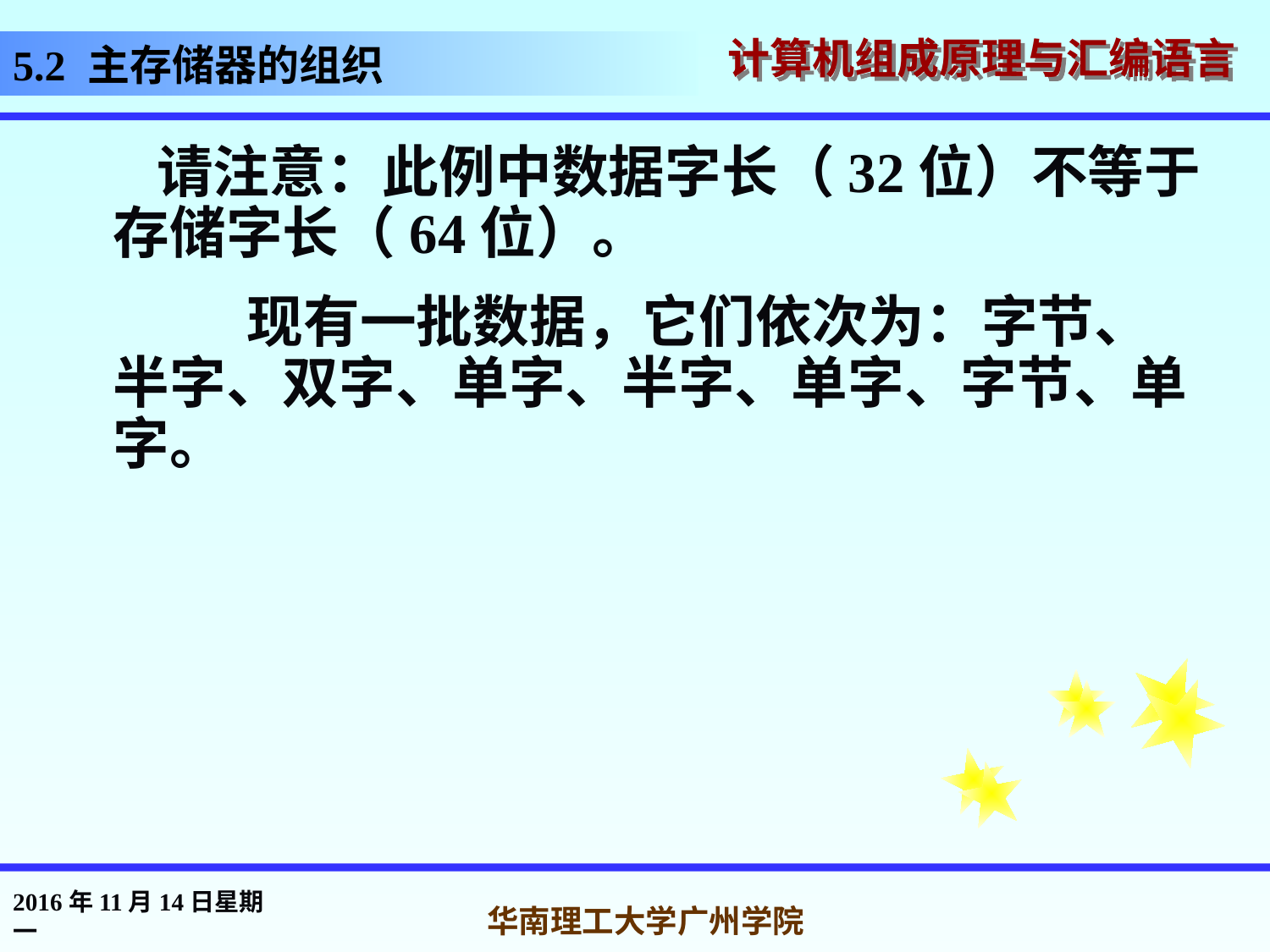

# 5.2 主存储器的组织
      请注意：此例中数据字长（32位）不等于存储字长（64位）。
             现有一批数据，它们依次为：字节、半字、双字、单字、半字、单字、字节、单字。
2016年11月14日星期一
华南理工大学广州学院